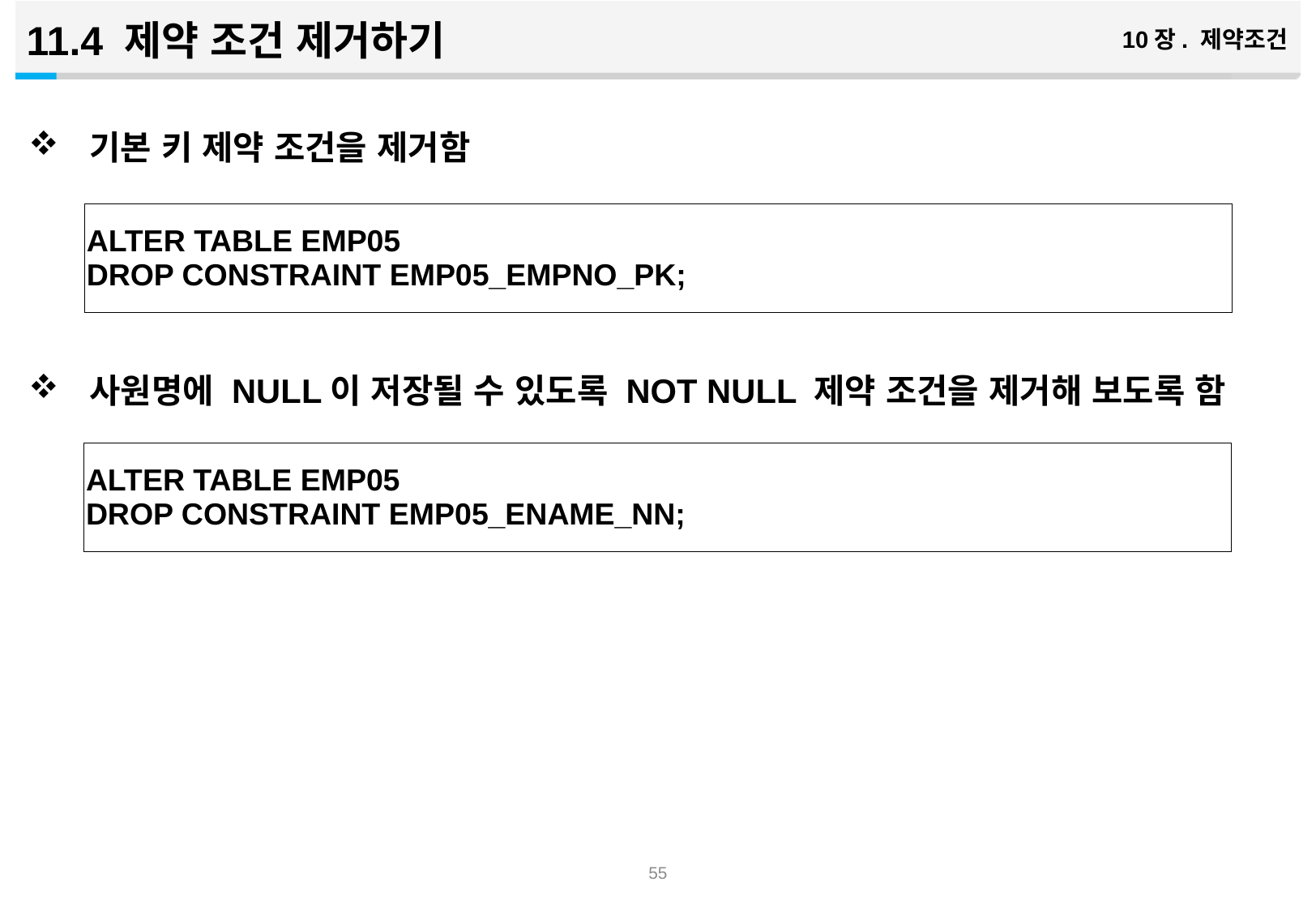

11.4 제약 조건 제거하기
10장. 제약조건
기본 키 제약 조건을 제거함

사원명에 NULL이 저장될 수 있도록 NOT NULL 제약 조건을 제거해 보도록 함

| ALTER TABLE EMP05 DROP CONSTRAINT EMP05\_EMPNO\_PK; |
| --- |
| ALTER TABLE EMP05 DROP CONSTRAINT EMP05\_ENAME\_NN; |
| --- |
55